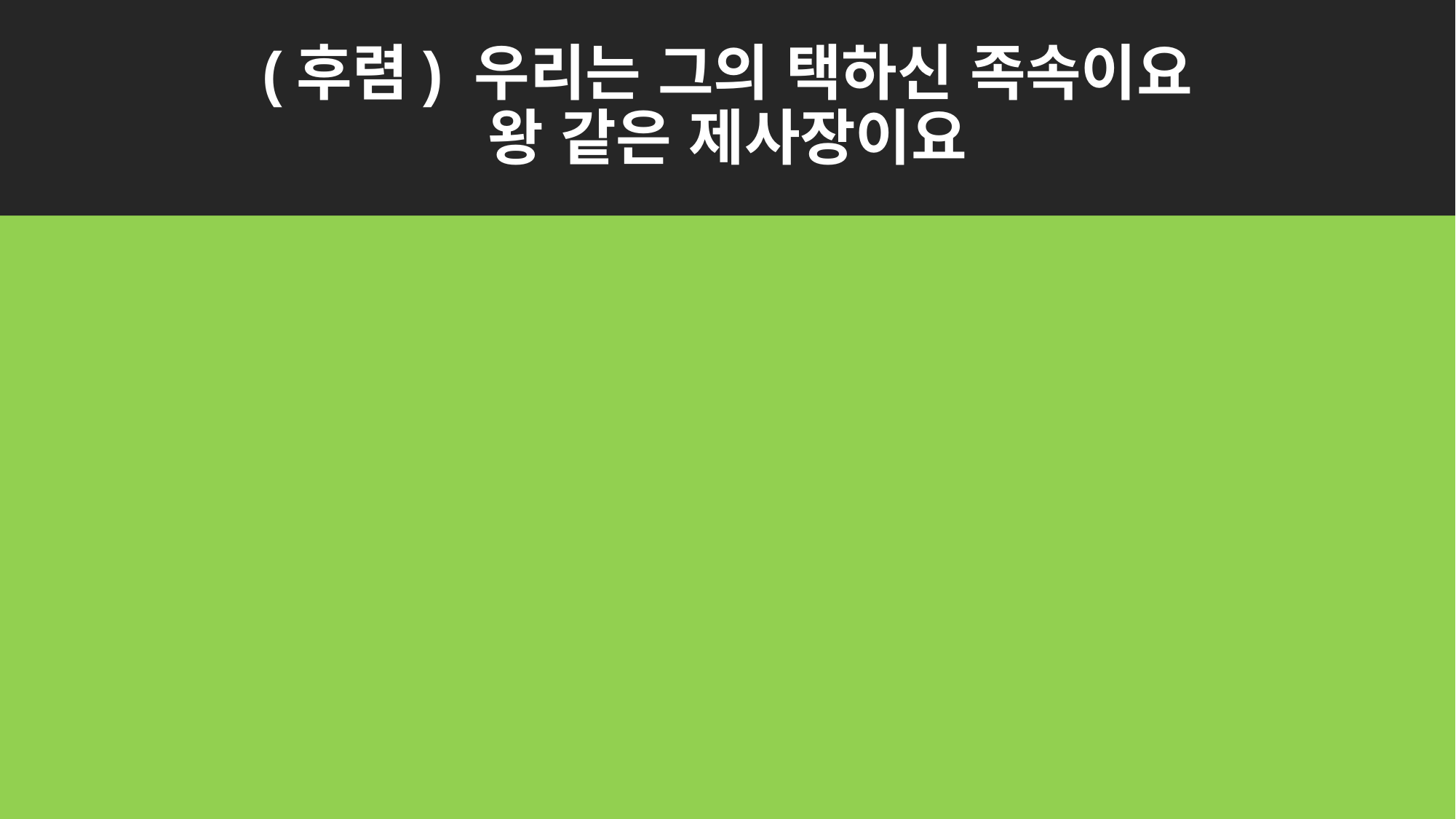

# (후렴) 우리는 그의 택하신 족속이요 왕 같은 제사장이요